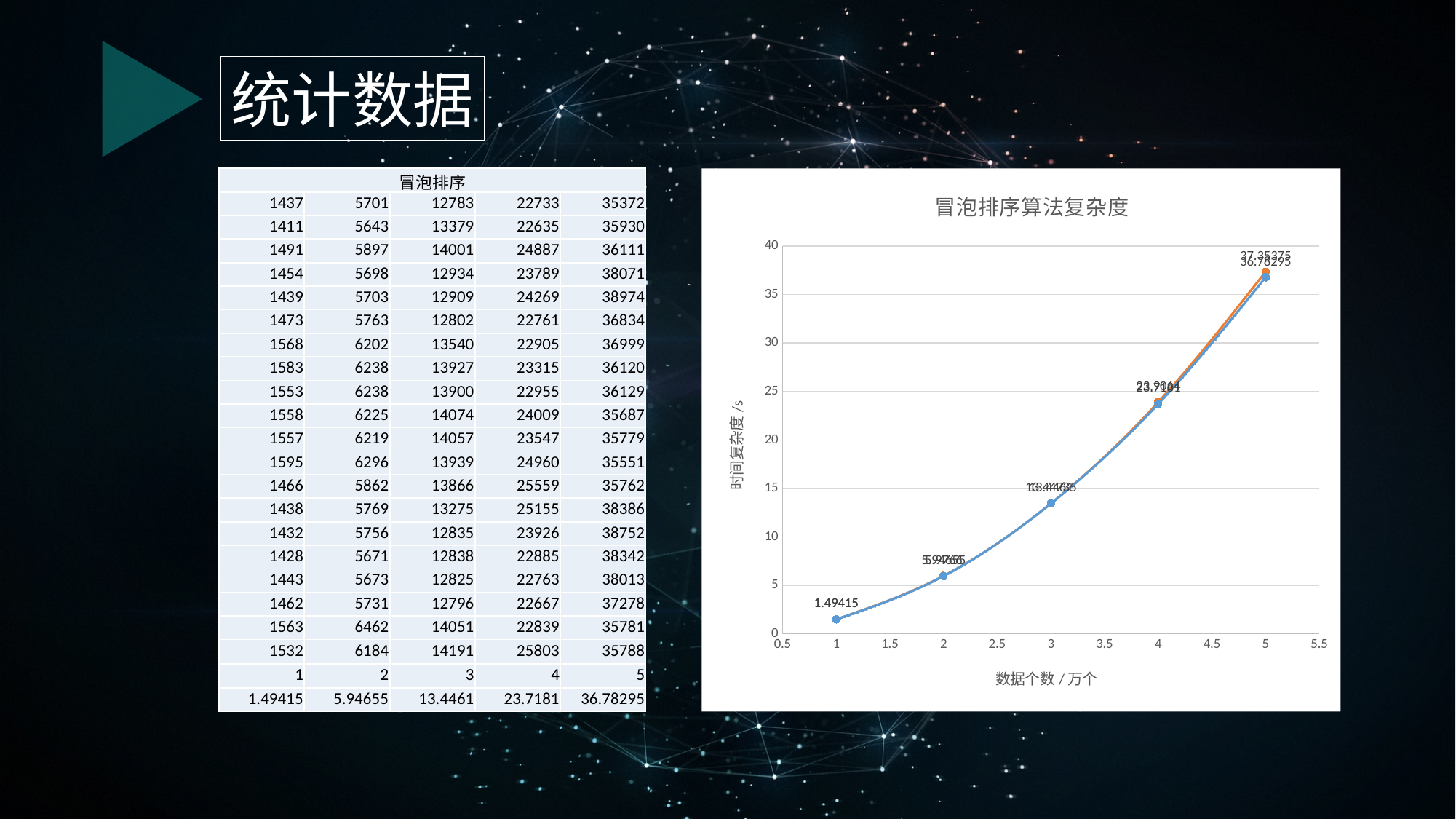

统计数据
| 冒泡排序 |  |  |  |  |
| --- | --- | --- | --- | --- |
| 1437 | 5701 | 12783 | 22733 | 35372 |
| 1411 | 5643 | 13379 | 22635 | 35930 |
| 1491 | 5897 | 14001 | 24887 | 36111 |
| 1454 | 5698 | 12934 | 23789 | 38071 |
| 1439 | 5703 | 12909 | 24269 | 38974 |
| 1473 | 5763 | 12802 | 22761 | 36834 |
| 1568 | 6202 | 13540 | 22905 | 36999 |
| 1583 | 6238 | 13927 | 23315 | 36120 |
| 1553 | 6238 | 13900 | 22955 | 36129 |
| 1558 | 6225 | 14074 | 24009 | 35687 |
| 1557 | 6219 | 14057 | 23547 | 35779 |
| 1595 | 6296 | 13939 | 24960 | 35551 |
| 1466 | 5862 | 13866 | 25559 | 35762 |
| 1438 | 5769 | 13275 | 25155 | 38386 |
| 1432 | 5756 | 12835 | 23926 | 38752 |
| 1428 | 5671 | 12838 | 22885 | 38342 |
| 1443 | 5673 | 12825 | 22763 | 38013 |
| 1462 | 5731 | 12796 | 22667 | 37278 |
| 1563 | 6462 | 14051 | 22839 | 35781 |
| 1532 | 6184 | 14191 | 25803 | 35788 |
| 1 | 2 | 3 | 4 | 5 |
| 1.49415 | 5.94655 | 13.4461 | 23.7181 | 36.78295 |

### Chart: 冒泡排序算法复杂度

| Category |  |  |
|---|---|---|